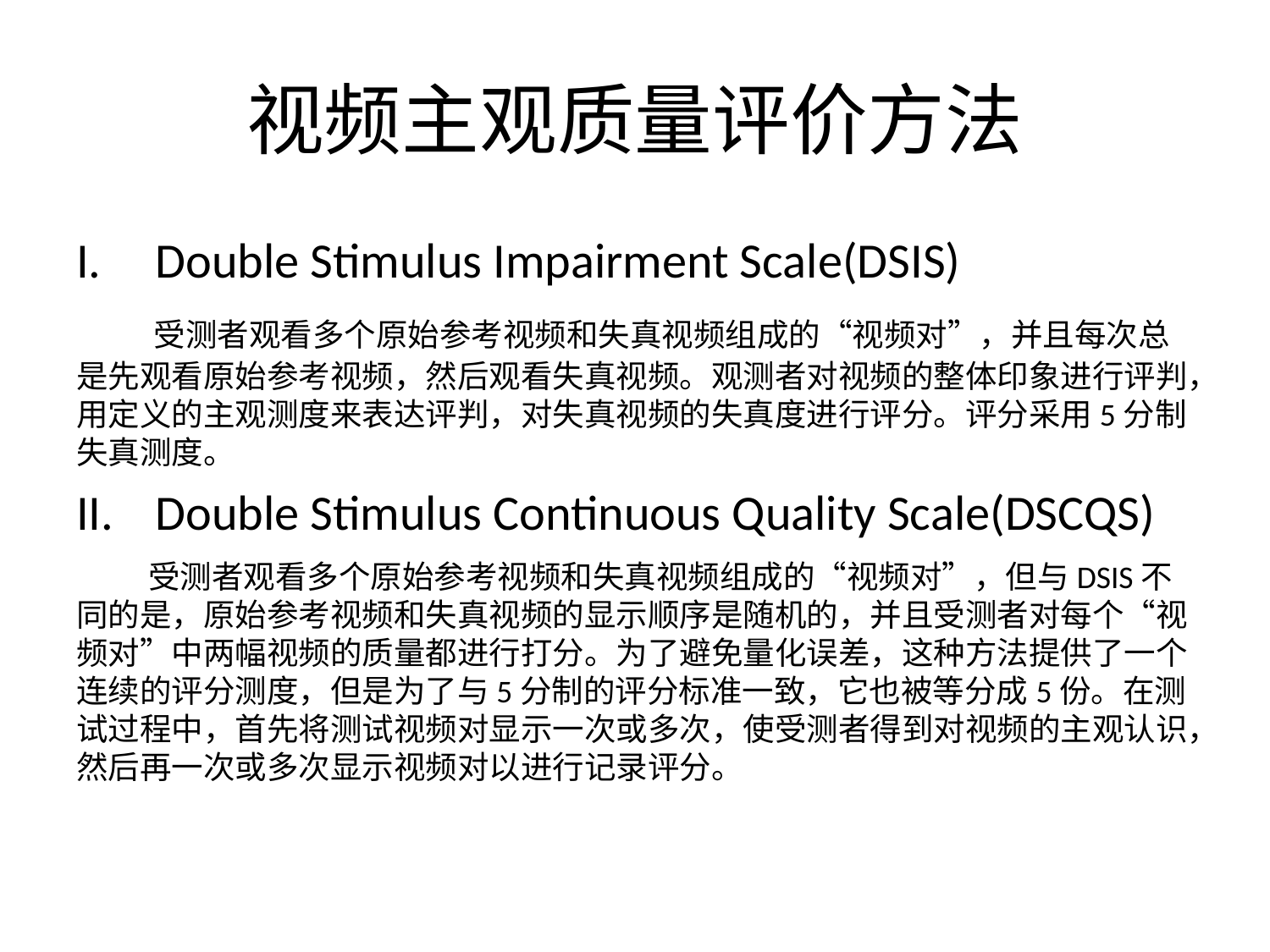

# 视频主观质量评价方法
Double Stimulus Impairment Scale(DSIS)
      受测者观看多个原始参考视频和失真视频组成的“视频对”，并且每次总是先观看原始参考视频，然后观看失真视频。观测者对视频的整体印象进行评判，用定义的主观测度来表达评判，对失真视频的失真度进行评分。评分采用5分制失真测度。
Double Stimulus Continuous Quality Scale(DSCQS)
         受测者观看多个原始参考视频和失真视频组成的“视频对”，但与DSIS不同的是，原始参考视频和失真视频的显示顺序是随机的，并且受测者对每个“视频对”中两幅视频的质量都进行打分。为了避免量化误差，这种方法提供了一个连续的评分测度，但是为了与5分制的评分标准一致，它也被等分成5份。在测试过程中，首先将测试视频对显示一次或多次，使受测者得到对视频的主观认识，然后再一次或多次显示视频对以进行记录评分。